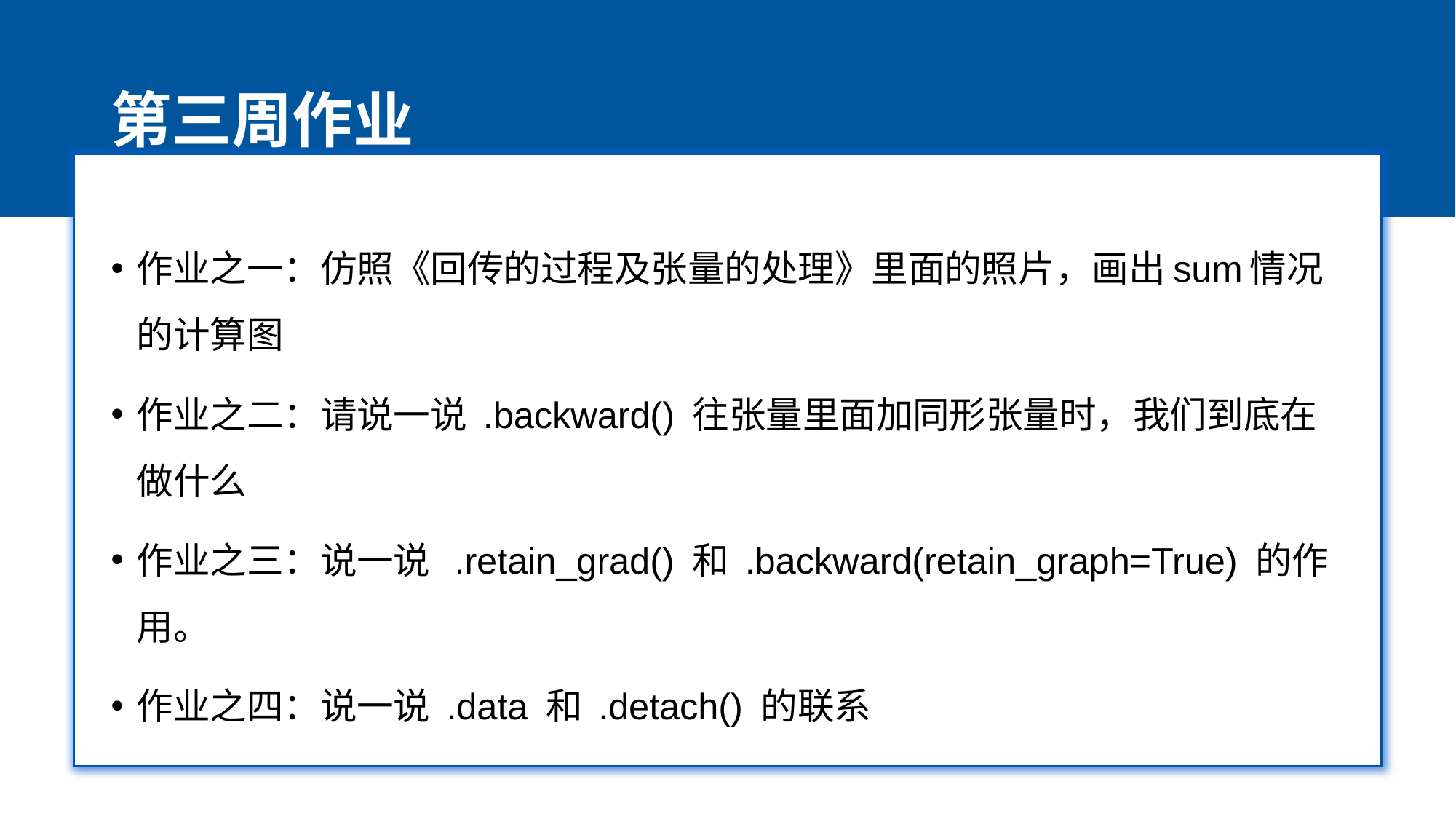

# 第三周作业
作业之一：仿照《回传的过程及张量的处理》里面的照片，画出sum情况的计算图
作业之二：请说一说 .backward() 往张量里面加同形张量时，我们到底在做什么
作业之三：说一说  .retain_grad() 和 .backward(retain_graph=True) 的作用。
作业之四：说一说 .data 和 .detach() 的联系